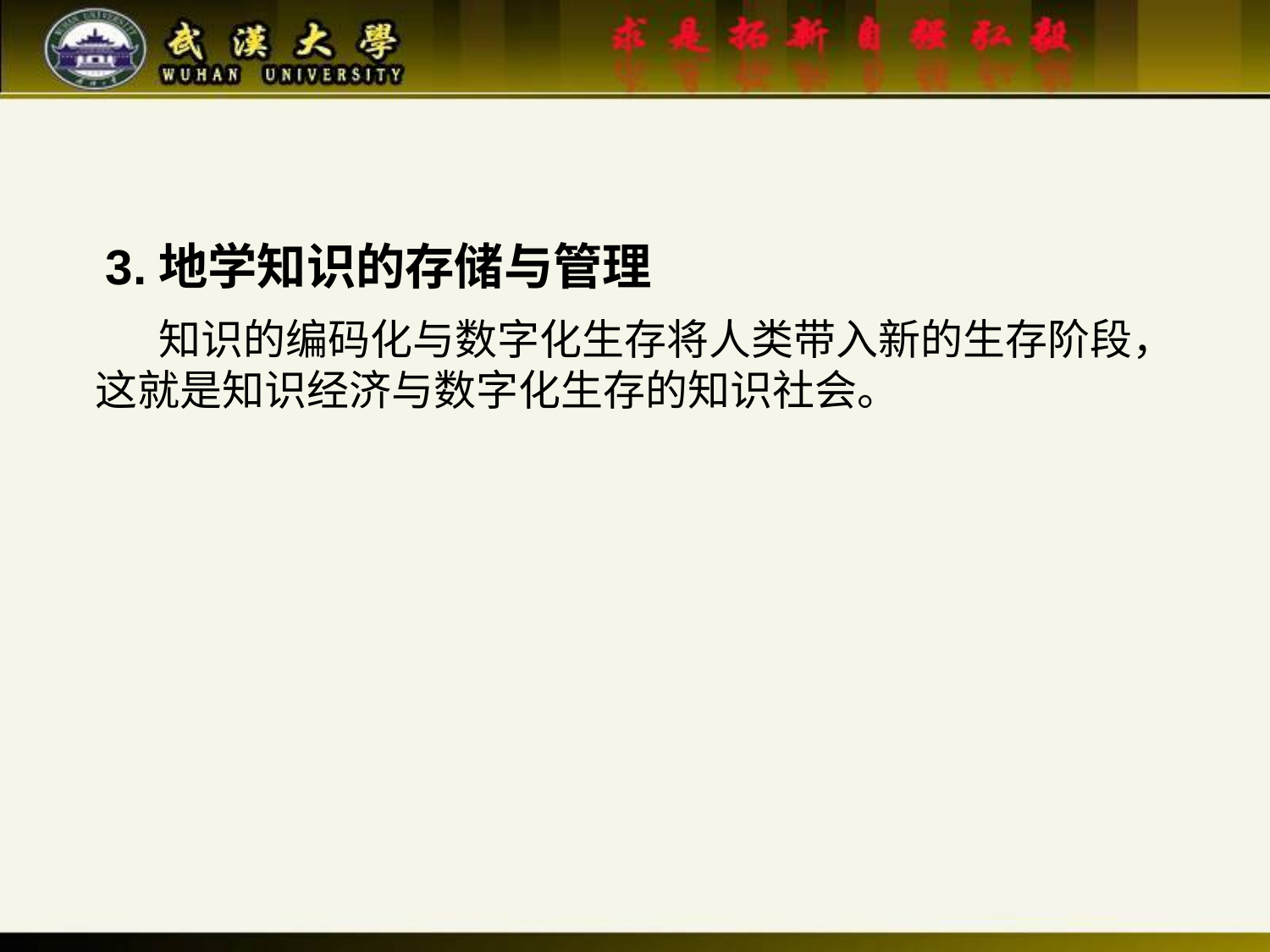

#
3.地学知识的存储与管理
知识的编码化与数字化生存将人类带入新的生存阶段，这就是知识经济与数字化生存的知识社会。